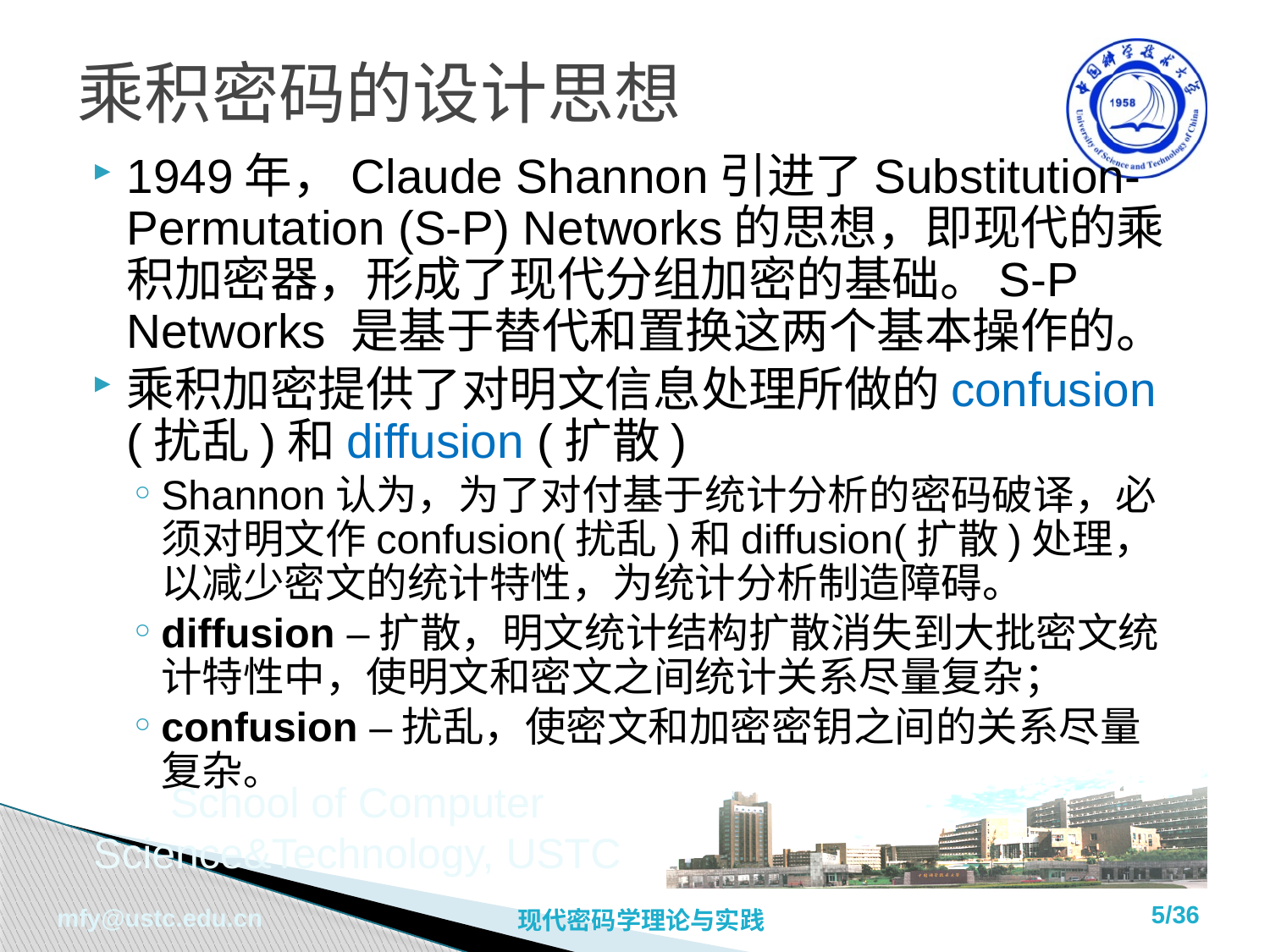

# 乘积密码的设计思想
1949年，Claude Shannon引进了Substitution-Permutation (S-P) Networks的思想，即现代的乘积加密器，形成了现代分组加密的基础。S-P Networks 是基于替代和置换这两个基本操作的。
乘积加密提供了对明文信息处理所做的confusion (扰乱)和diffusion (扩散)
Shannon认为，为了对付基于统计分析的密码破译，必须对明文作confusion(扰乱)和diffusion(扩散)处理，以减少密文的统计特性，为统计分析制造障碍。
diffusion –扩散，明文统计结构扩散消失到大批密文统计特性中，使明文和密文之间统计关系尽量复杂；
confusion –扰乱，使密文和加密密钥之间的关系尽量复杂。